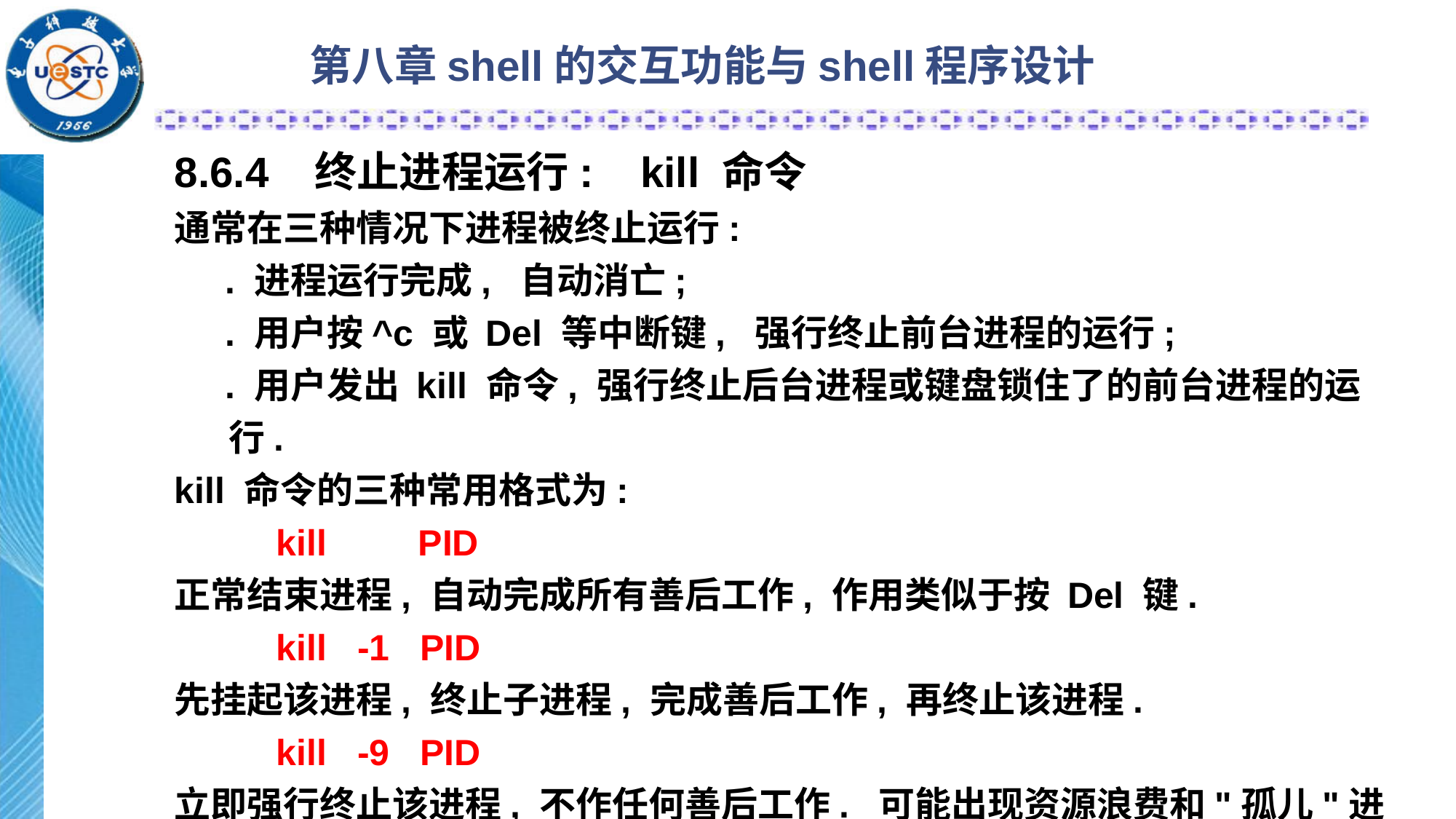

# 第八章shell的交互功能与shell程序设计
8.6.4   终止进程运行:    kill 命令
通常在三种情况下进程被终止运行:
     . 进程运行完成,  自动消亡;
     . 用户按^c 或 Del 等中断键,  强行终止前台进程的运行;
     . 用户发出 kill 命令, 强行终止后台进程或键盘锁住了的前台进程的运行.
kill 命令的三种常用格式为:
          kill         PID
正常结束进程, 自动完成所有善后工作, 作用类似于按 Del 键.
          kill   -1   PID
先挂起该进程, 终止子进程, 完成善后工作, 再终止该进程.
          kill   -9   PID
立即强行终止该进程, 不作任何善后工作.  可能出现资源浪费和"孤儿"进程.